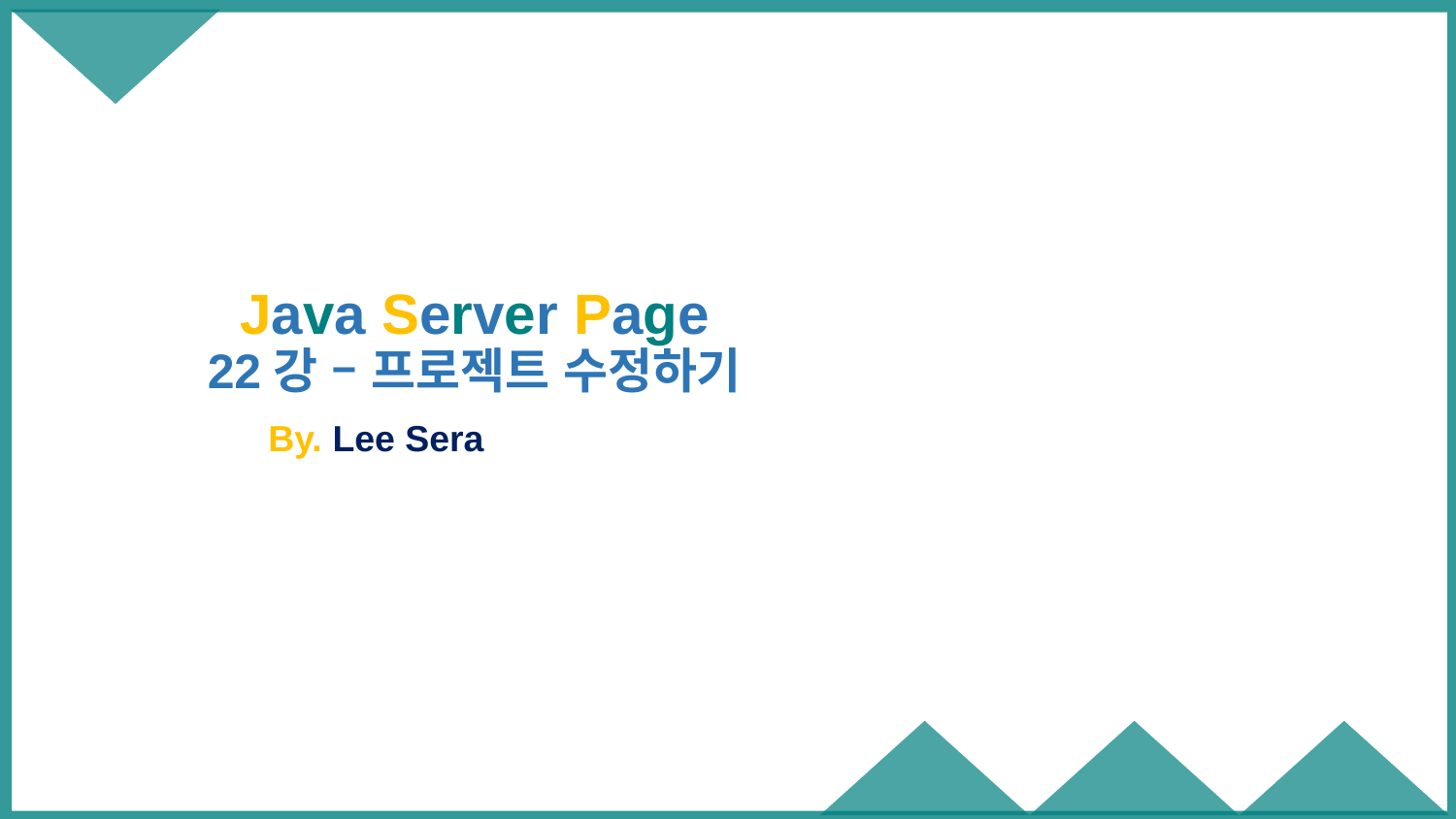

# Java Server Page 22강 – 프로젝트 수정하기
By. Lee Sera